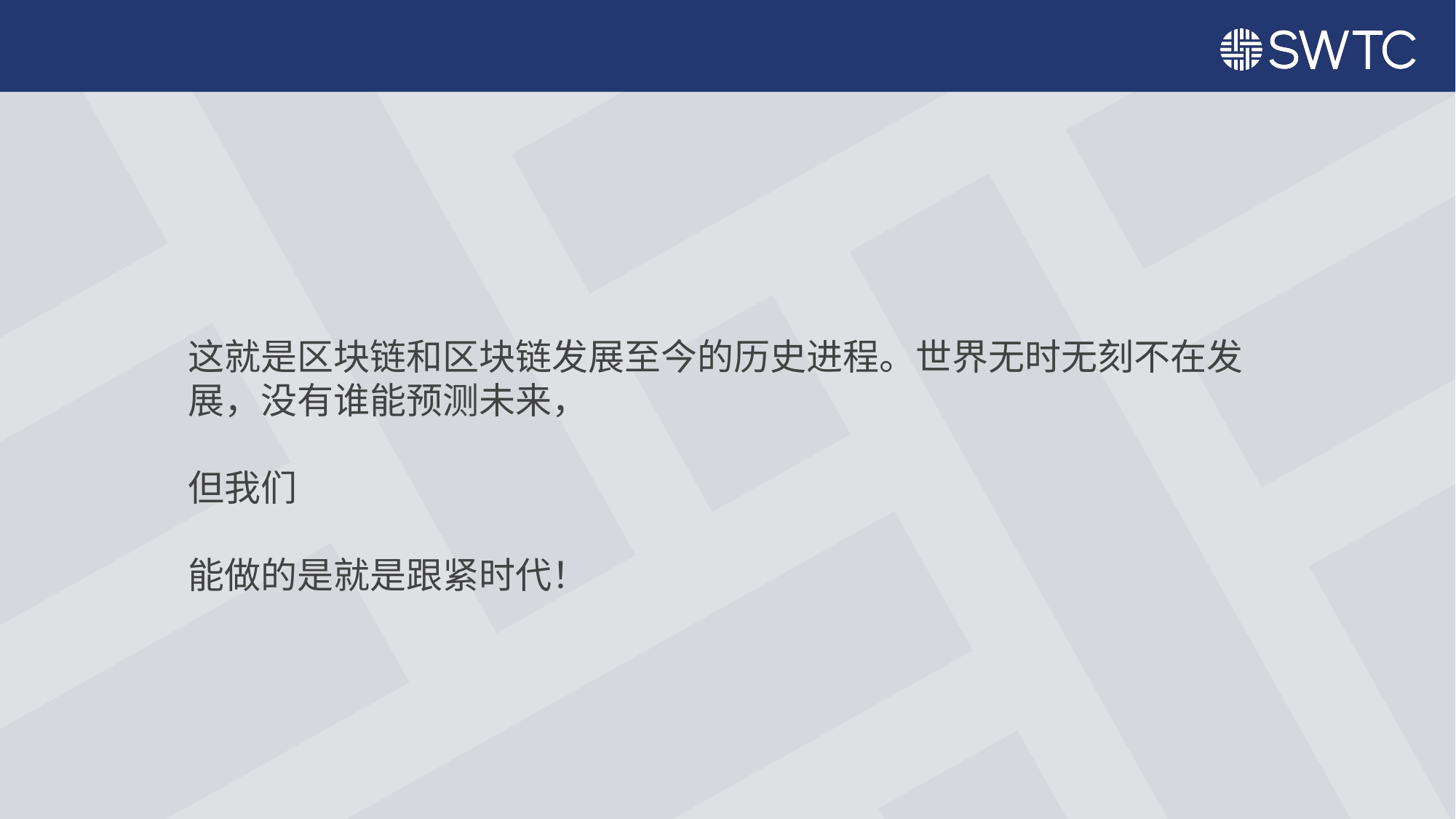

这就是区块链和区块链发展至今的历史进程。世界无时无刻不在发展，没有谁能预测未来，

但我们

能做的是就是跟紧时代！